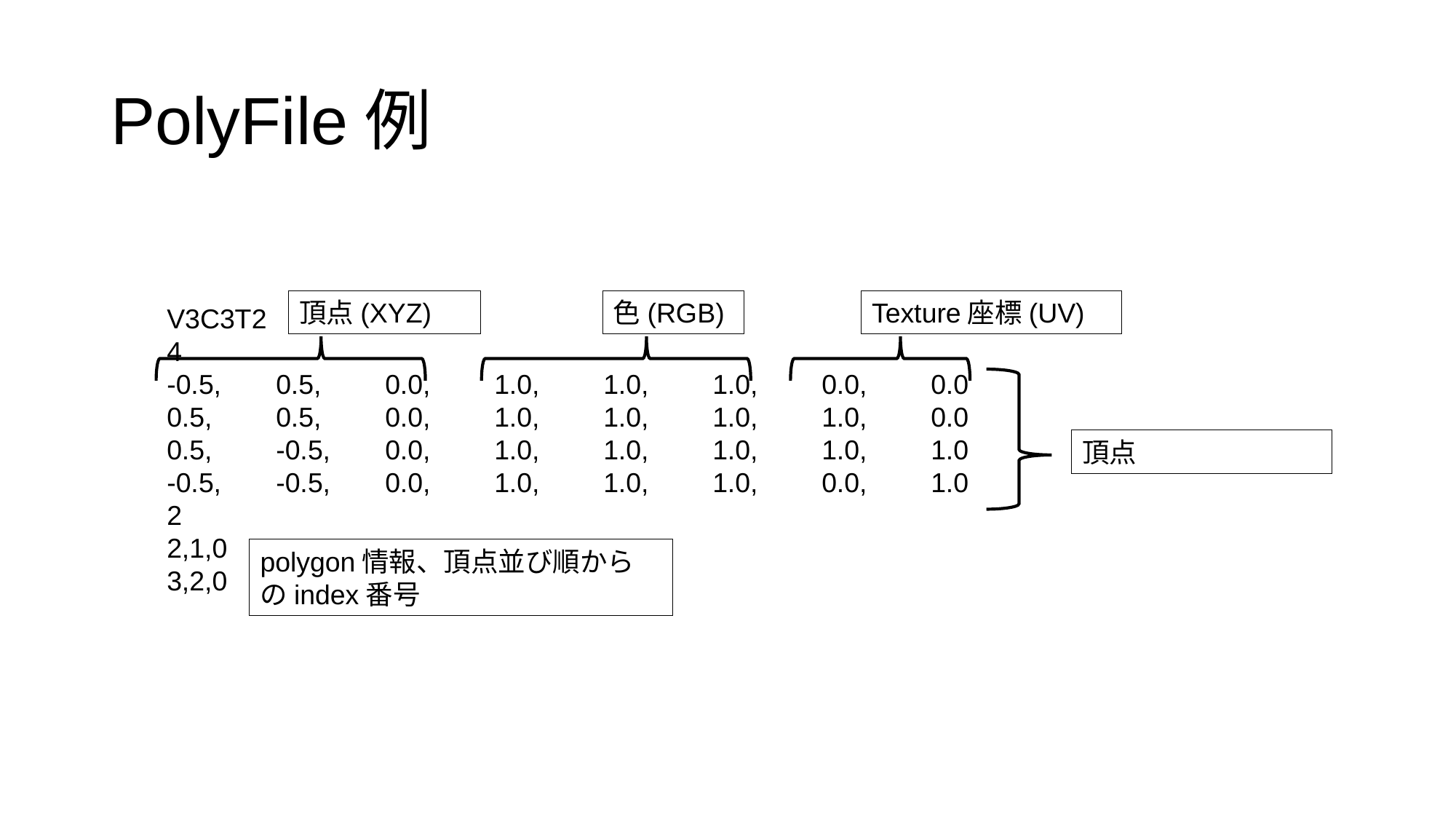

# PolyFile例

頂点(XYZ)
色(RGB)
Texture座標(UV)
V3C3T2
4
-0.5,	0.5,	0.0,	1.0,	1.0,	1.0,	0.0,	0.0
0.5,	0.5,	0.0,	1.0,	1.0,	1.0,	1.0,	0.0
0.5,	-0.5,	0.0,	1.0,	1.0,	1.0,	1.0,	1.0
-0.5,	-0.5,	0.0,	1.0,	1.0,	1.0,	0.0,	1.0
2
2,1,0
3,2,0

頂点
polygon情報、頂点並び順からのindex番号